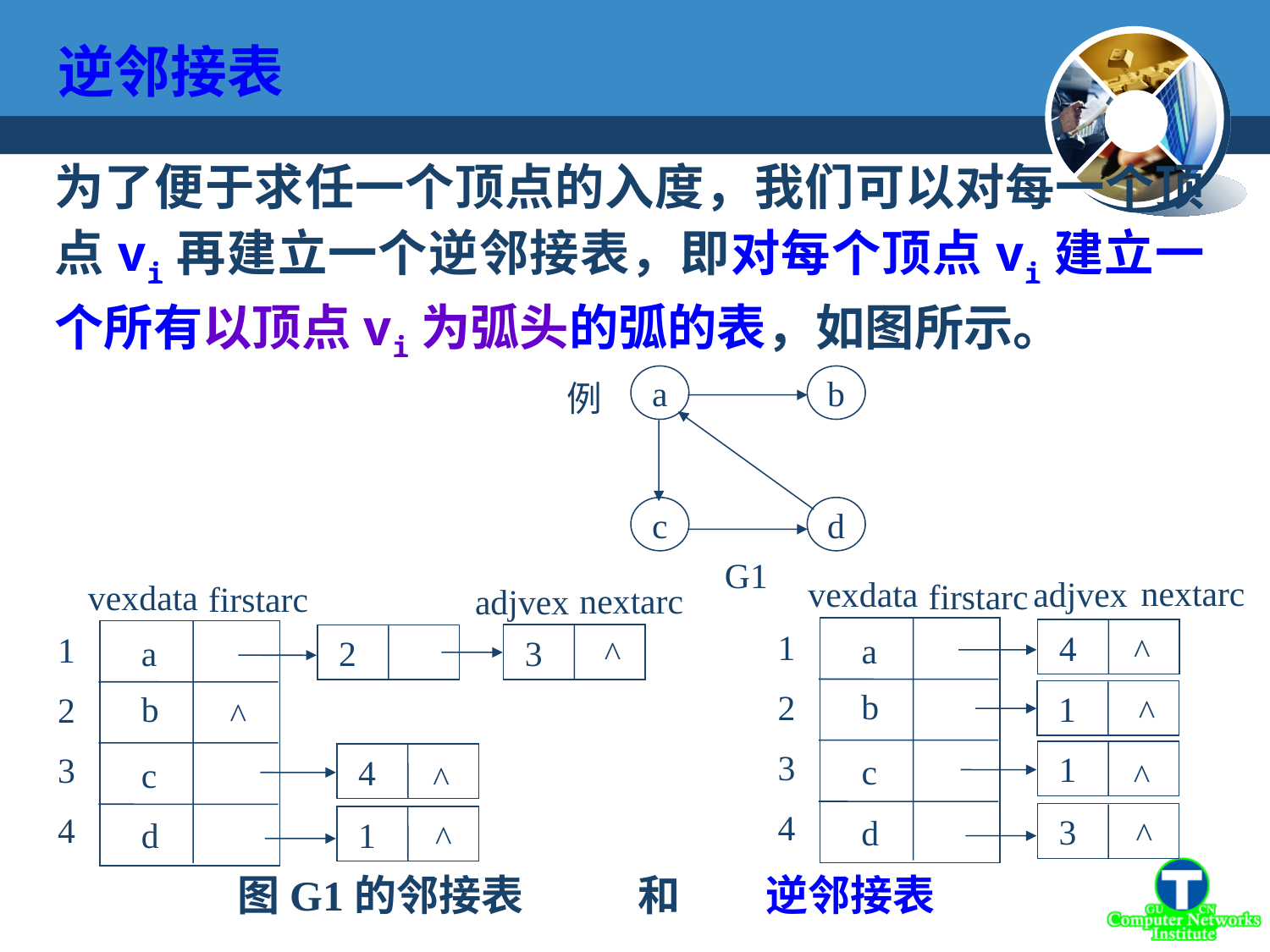

逆邻接表
为了便于求任一个顶点的入度，我们可以对每一个顶点vi再建立一个逆邻接表，即对每个顶点vi建立一个所有以顶点vi为弧头的弧的表，如图所示。
a
b

c
d

G1
例
   nextarc
vexdata
adjvex
firstarc

1
 4

a
b
c
d
^
2

 1

^
3

 1

^

4

 3

^

vexdata
firstarc
  nextarc
adjvex

1
 3

 2

a
b
c
d
^

2

^
3

 4

^

4

 1

^

 图G1的邻接表            和         逆邻接表
31